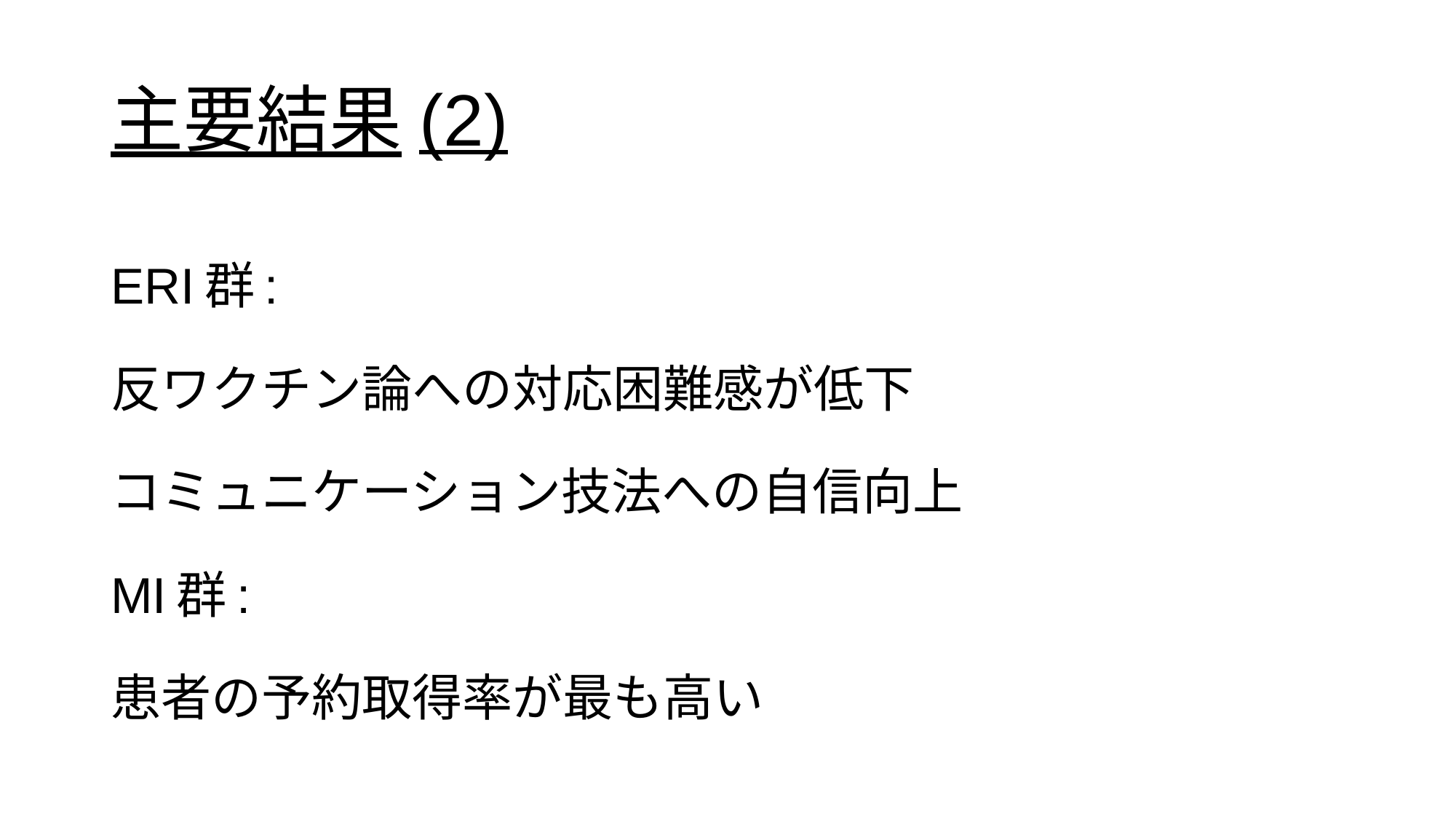

# 主要結果(2)
ERI群:
反ワクチン論への対応困難感が低下
コミュニケーション技法への自信向上
MI群:
患者の予約取得率が最も高い